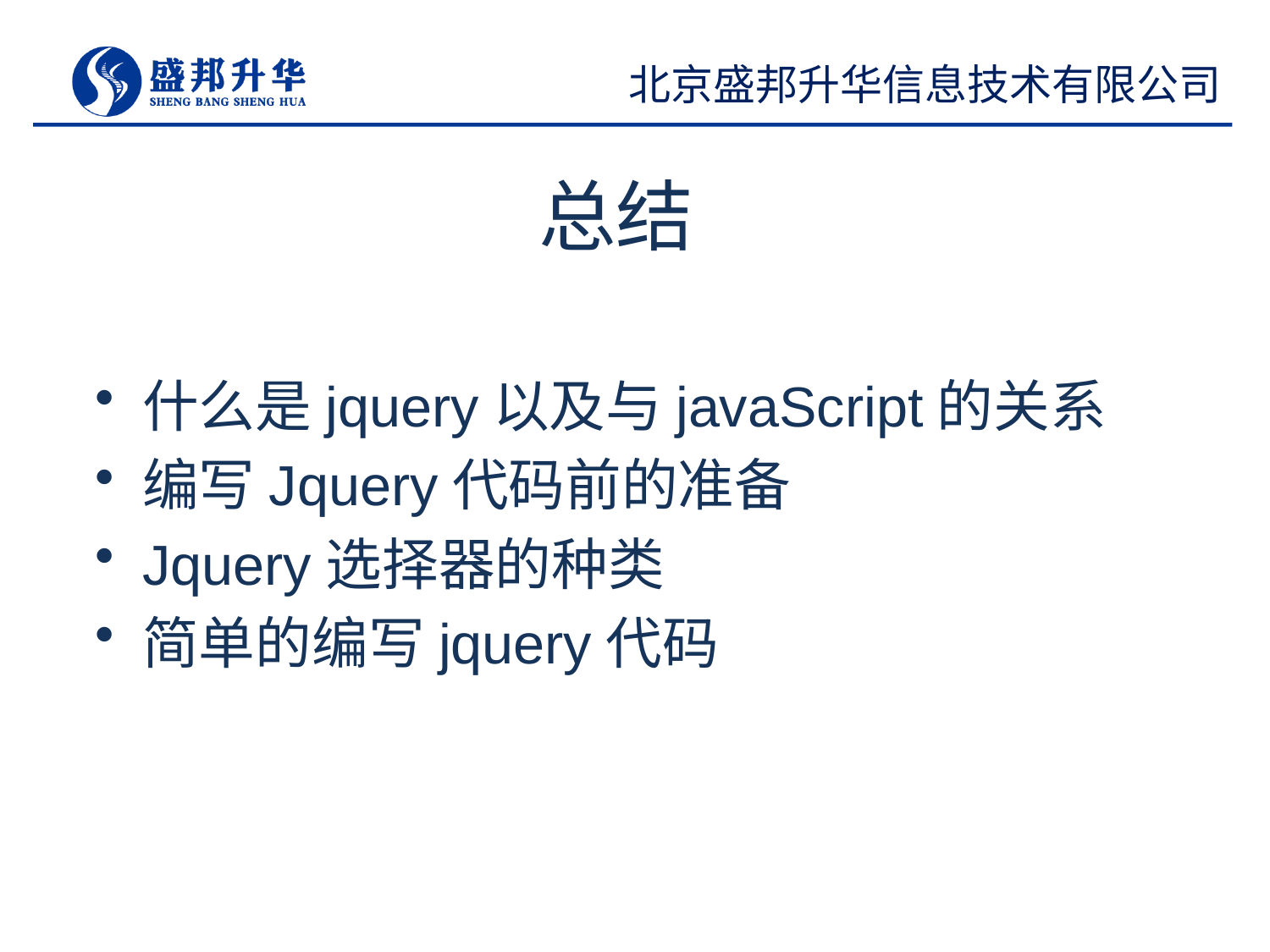

# 总结
什么是jquery以及与javaScript的关系
编写Jquery代码前的准备
Jquery选择器的种类
简单的编写jquery代码